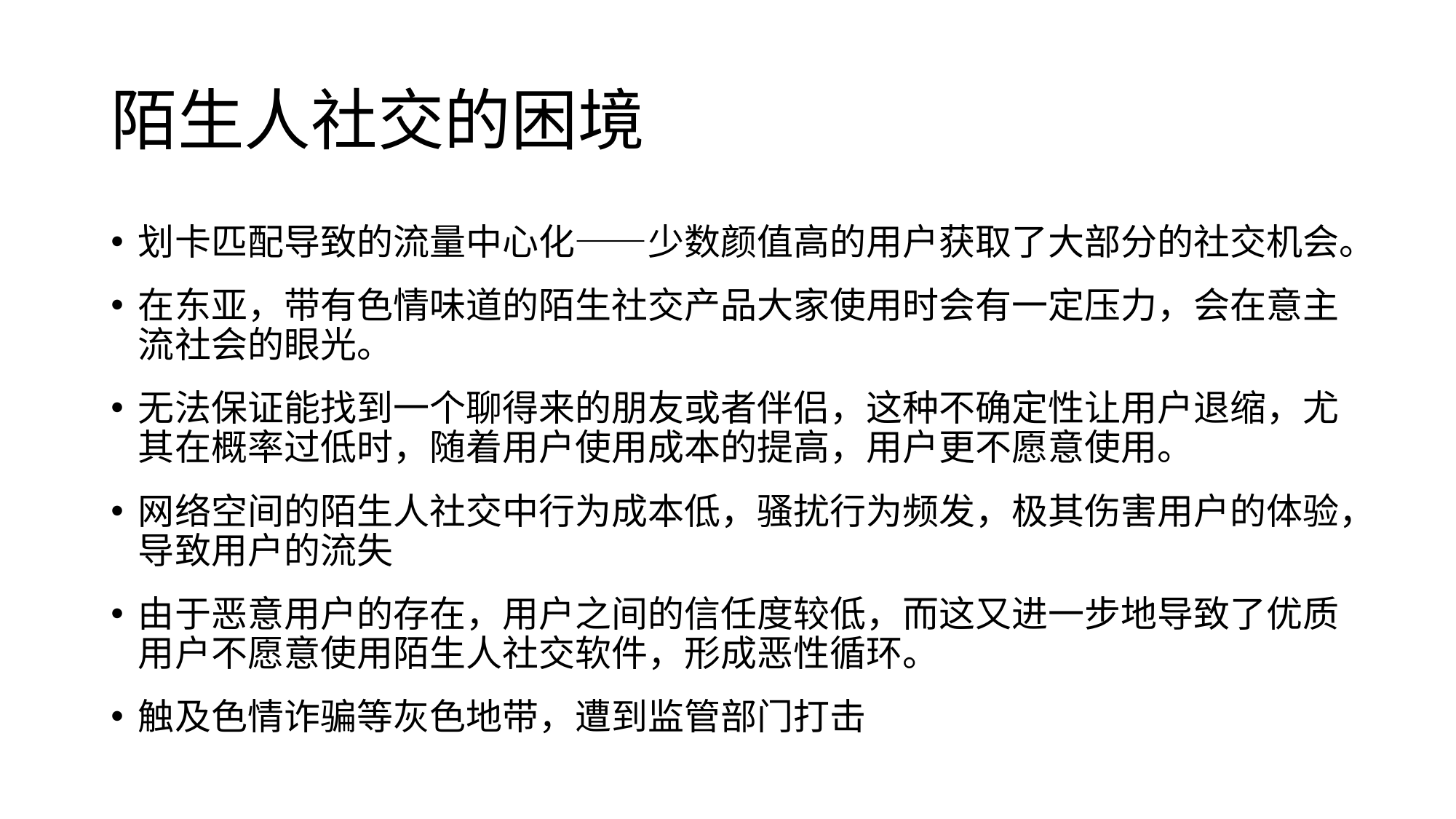

# 陌生人社交的困境
划卡匹配导致的流量中心化——少数颜值高的用户获取了大部分的社交机会。
在东亚，带有色情味道的陌生社交产品大家使用时会有一定压力，会在意主流社会的眼光。
无法保证能找到一个聊得来的朋友或者伴侣，这种不确定性让用户退缩，尤其在概率过低时，随着用户使用成本的提高，用户更不愿意使用。
网络空间的陌生人社交中行为成本低，骚扰行为频发，极其伤害用户的体验，导致用户的流失
由于恶意用户的存在，用户之间的信任度较低，而这又进一步地导致了优质用户不愿意使用陌生人社交软件，形成恶性循环。
触及色情诈骗等灰色地带，遭到监管部门打击